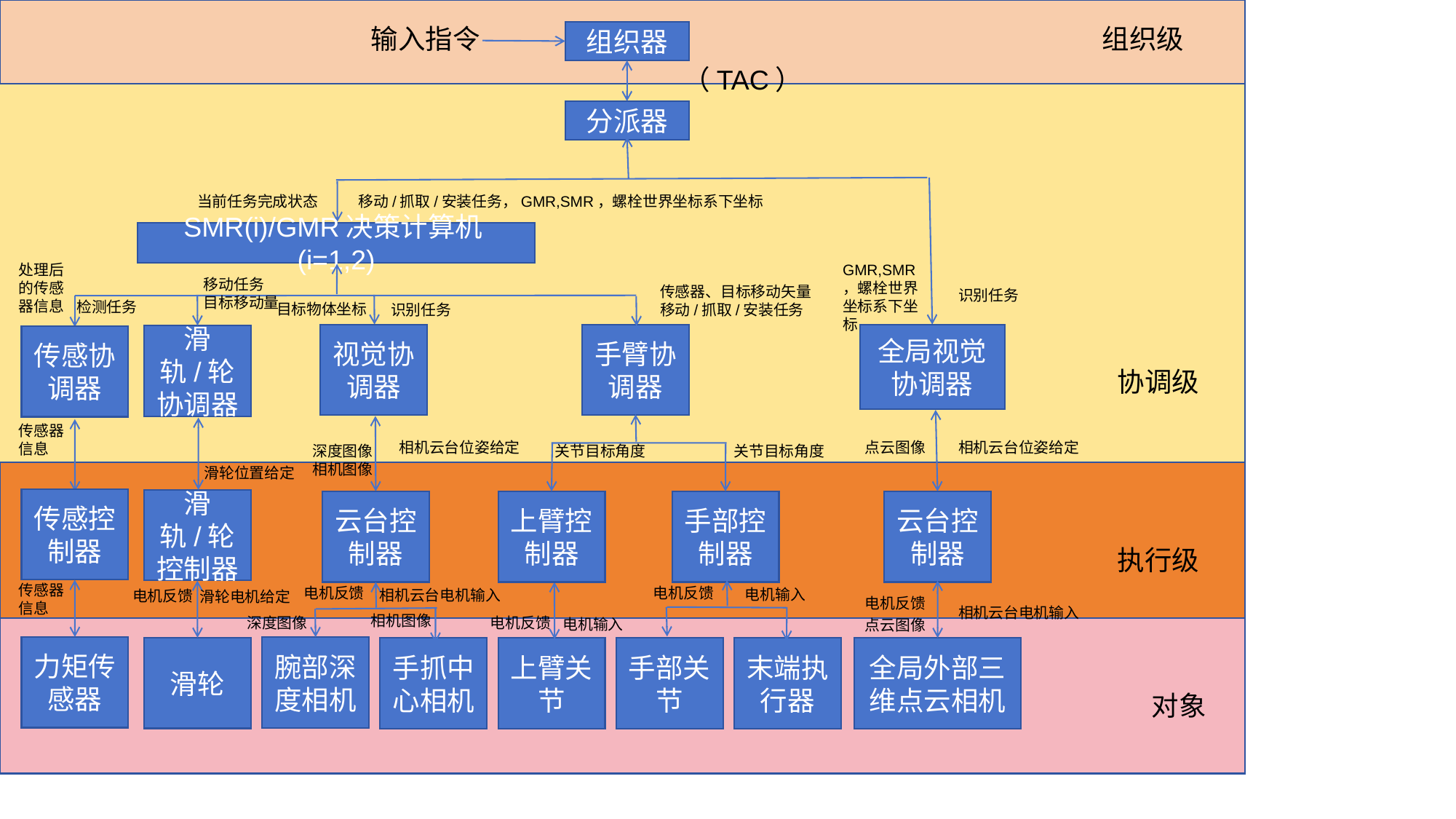

输入指令
组织级
组织器
（TAC）

分派器
当前任务完成状态
移动/抓取/安装任务，GMR,SMR，螺栓世界坐标系下坐标

SMR(i)/GMR决策计算机(i=1,2)
处理后的传感器信息
GMR,SMR，螺栓世界坐标系下坐标
移动任务
目标移动量
传感器、目标移动矢量
移动/抓取/安装任务
识别任务
检测任务
目标物体坐标
识别任务
视觉协调器
手臂协调器
全局视觉协调器
滑轨/轮协调器
传感协调器
协调级
传感器信息
相机云台位姿给定
点云图像
相机云台位姿给定
深度图像
相机图像
关节目标角度
关节目标角度
滑轮位置给定

传感控制器
滑轨/轮控制器
云台控制器
上臂控制器
手部控制器
云台控制器
执行级
传感器信息
电机反馈
电机反馈
电机输入
相机云台电机输入
电机反馈
滑轮电机给定
电机反馈
相机云台电机输入
相机图像
深度图像
电机反馈
电机输入
点云图像

力矩传感器
腕部深度相机
滑轮
手抓中心相机
上臂关节
手部关节
末端执行器
全局外部三维点云相机
对象